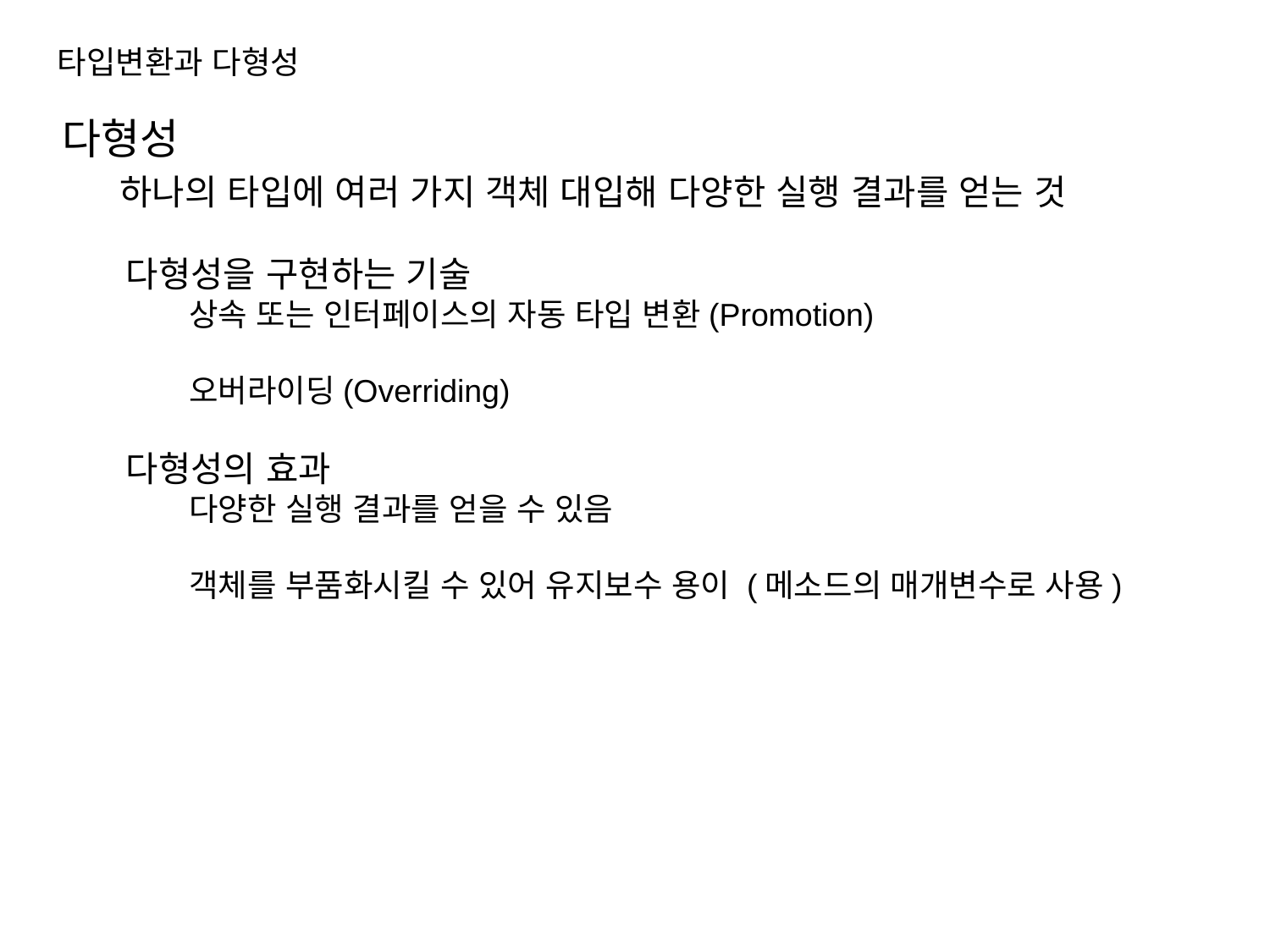

타입변환과 다형성
다형성
    하나의 타입에 여러 가지 객체 대입해 다양한 실행 결과를 얻는 것

다형성을 구현하는 기술
상속 또는 인터페이스의 자동 타입 변환(Promotion)

오버라이딩(Overriding)

다형성의 효과
다양한 실행 결과를 얻을 수 있음

객체를 부품화시킬 수 있어 유지보수 용이 (메소드의 매개변수로 사용)